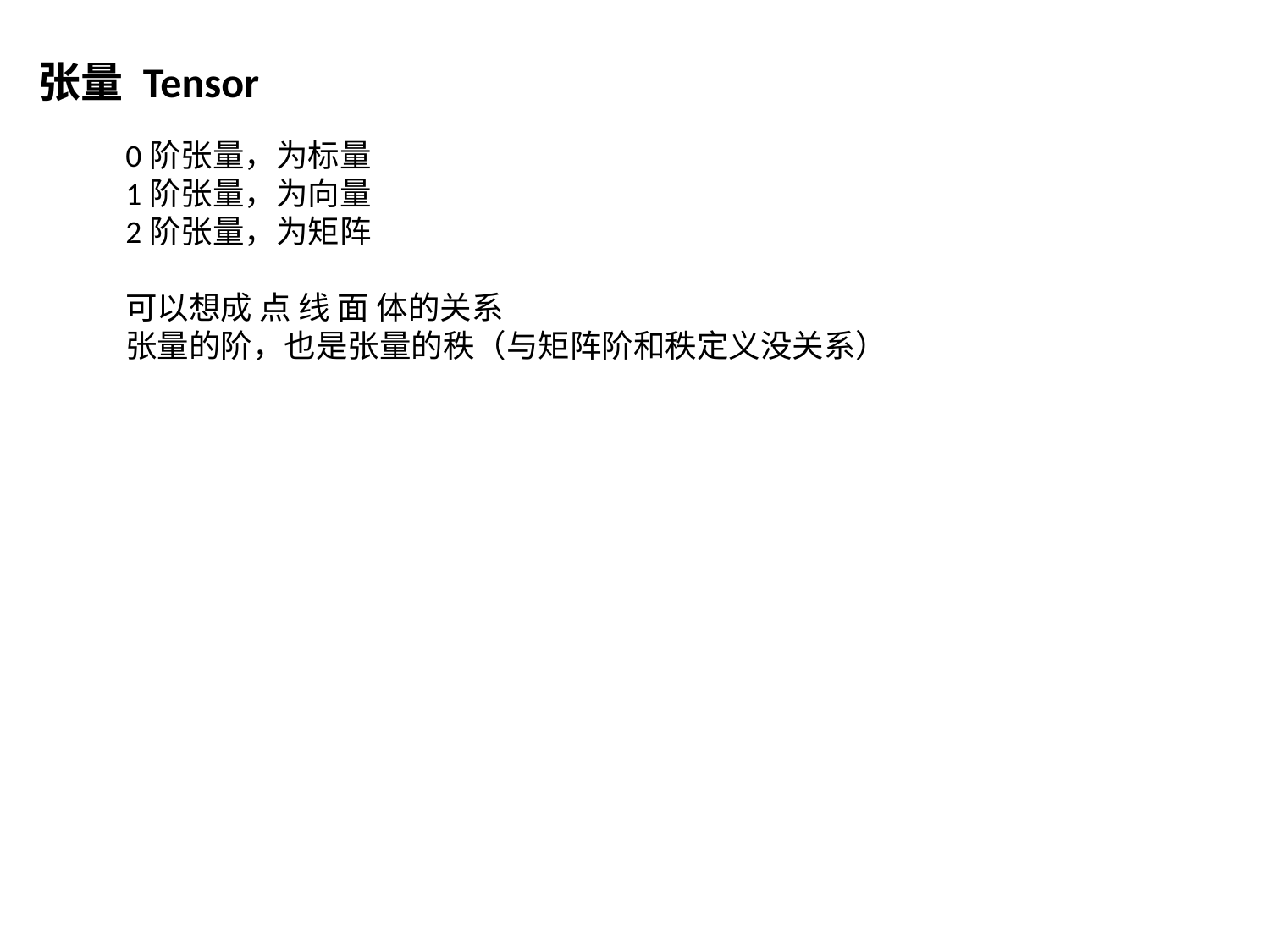

张量 Tensor
0阶张量，为标量
1阶张量，为向量
2阶张量，为矩阵

可以想成 点 线 面 体的关系
张量的阶，也是张量的秩（与矩阵阶和秩定义没关系）